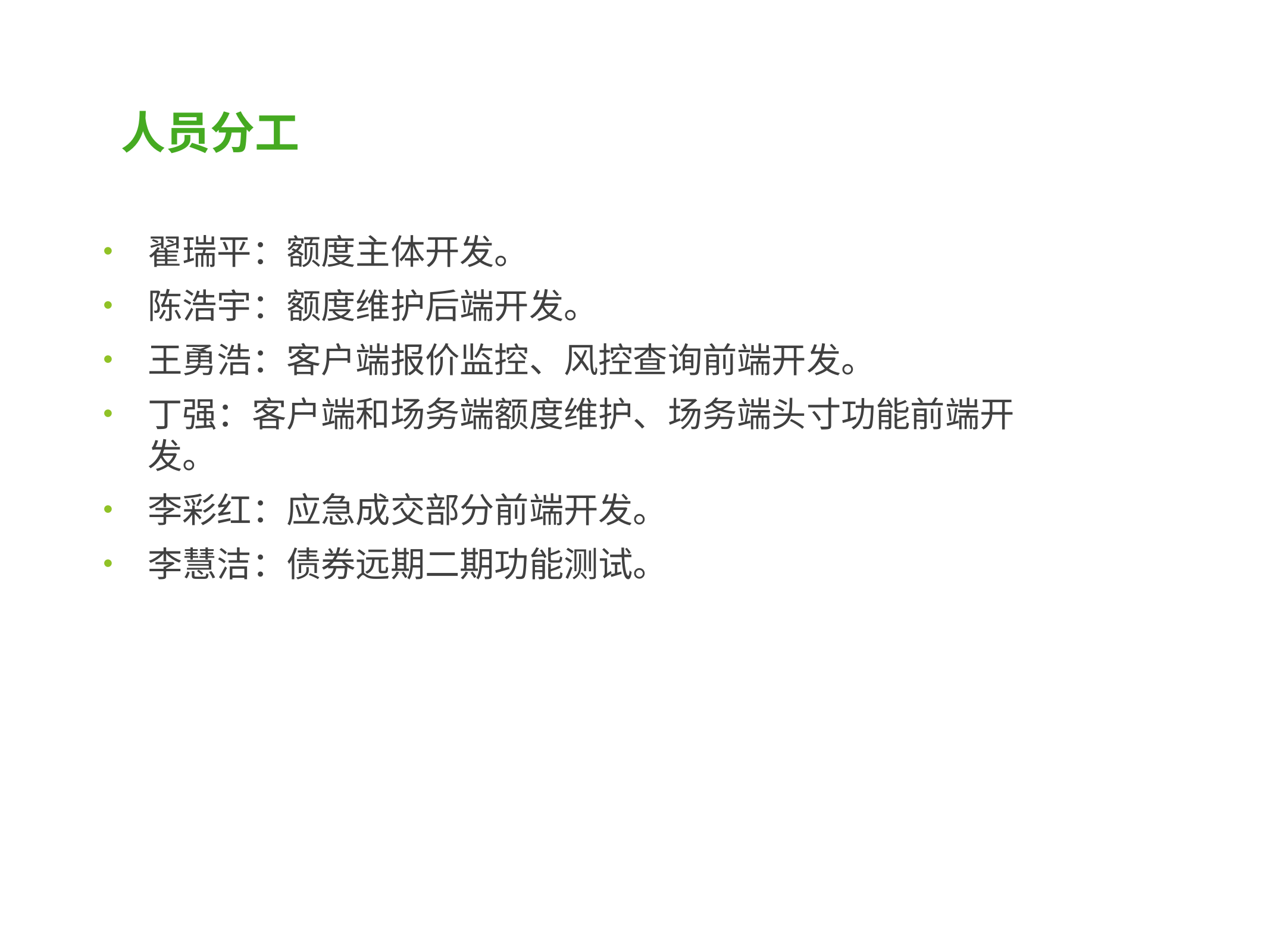

人员分工
翟瑞平：额度主体开发。
陈浩宇：额度维护后端开发。
王勇浩：客户端报价监控、风控查询前端开发。
丁强：客户端和场务端额度维护、场务端头寸功能前端开发。
李彩红：应急成交部分前端开发。
李慧洁：债券远期二期功能测试。